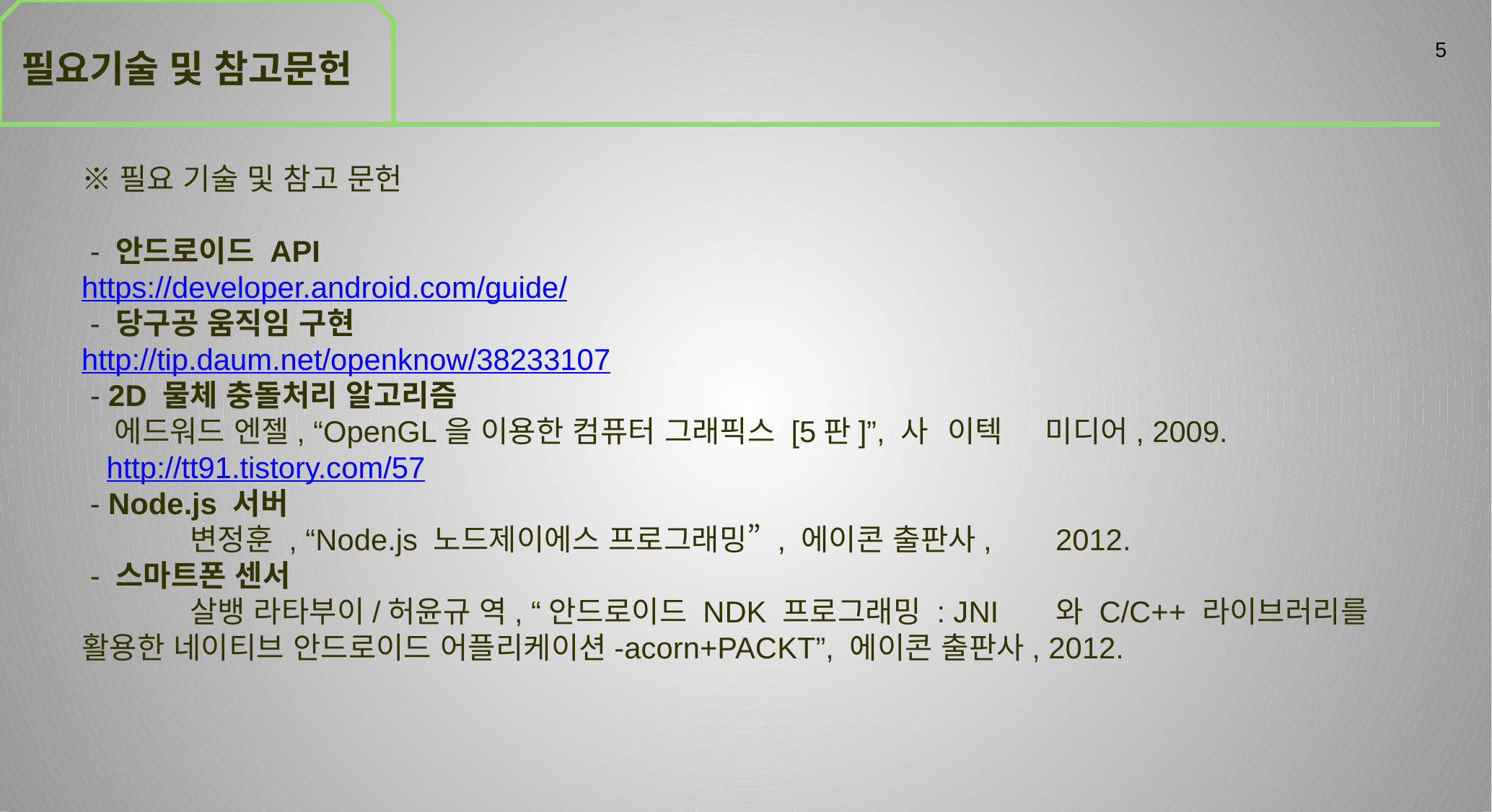

필요기술 및 참고문헌
5
※필요 기술 및 참고 문헌

 - 안드로이드 API
https://developer.android.com/guide/
 - 당구공 움직임 구현
http://tip.daum.net/openknow/38233107
 - 2D 물체 충돌처리 알고리즘
   에드워드 엔젤, “OpenGL을 이용한 컴퓨터 그래픽스 [5판]”, 사	이텍     미디어, 2009.
   http://tt91.tistory.com/57
 - Node.js 서버
	변정훈 , “Node.js 노드제이에스 프로그래밍” , 에이콘 출판사, 	2012.
 - 스마트폰 센서
	살뱅 라타부이/허윤규 역, “안드로이드 NDK 프로그래밍 : JNI	와 C/C++ 라이브러리를 활용한 네이티브 안드로이드 어플리케이션-acorn+PACKT”, 에이콘 출판사, 2012.